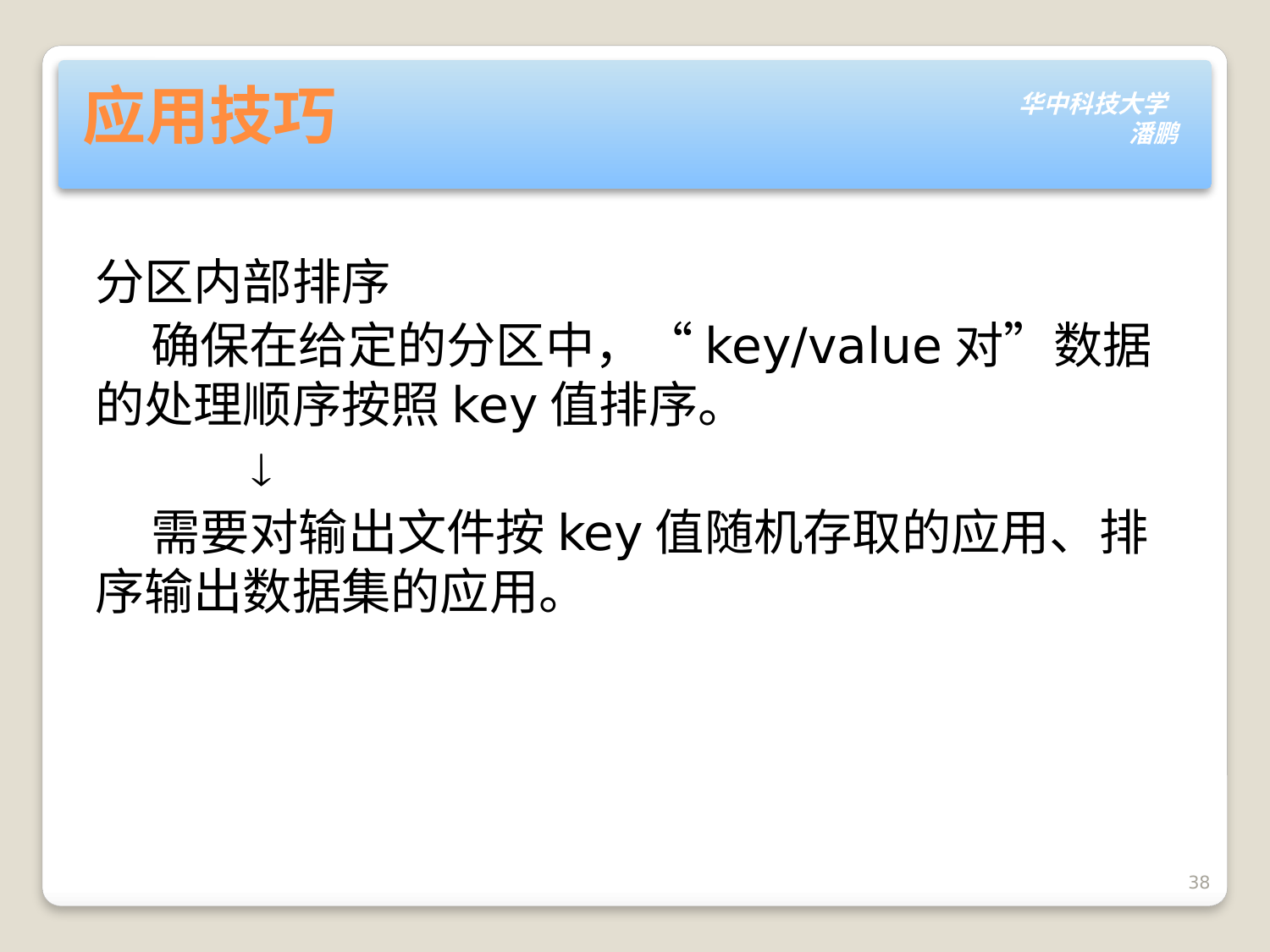

# 应用技巧
分区内部排序
    确保在给定的分区中，“key/value对”数据的处理顺序按照key值排序。
          ↓
    需要对输出文件按key值随机存取的应用、排序输出数据集的应用。
38